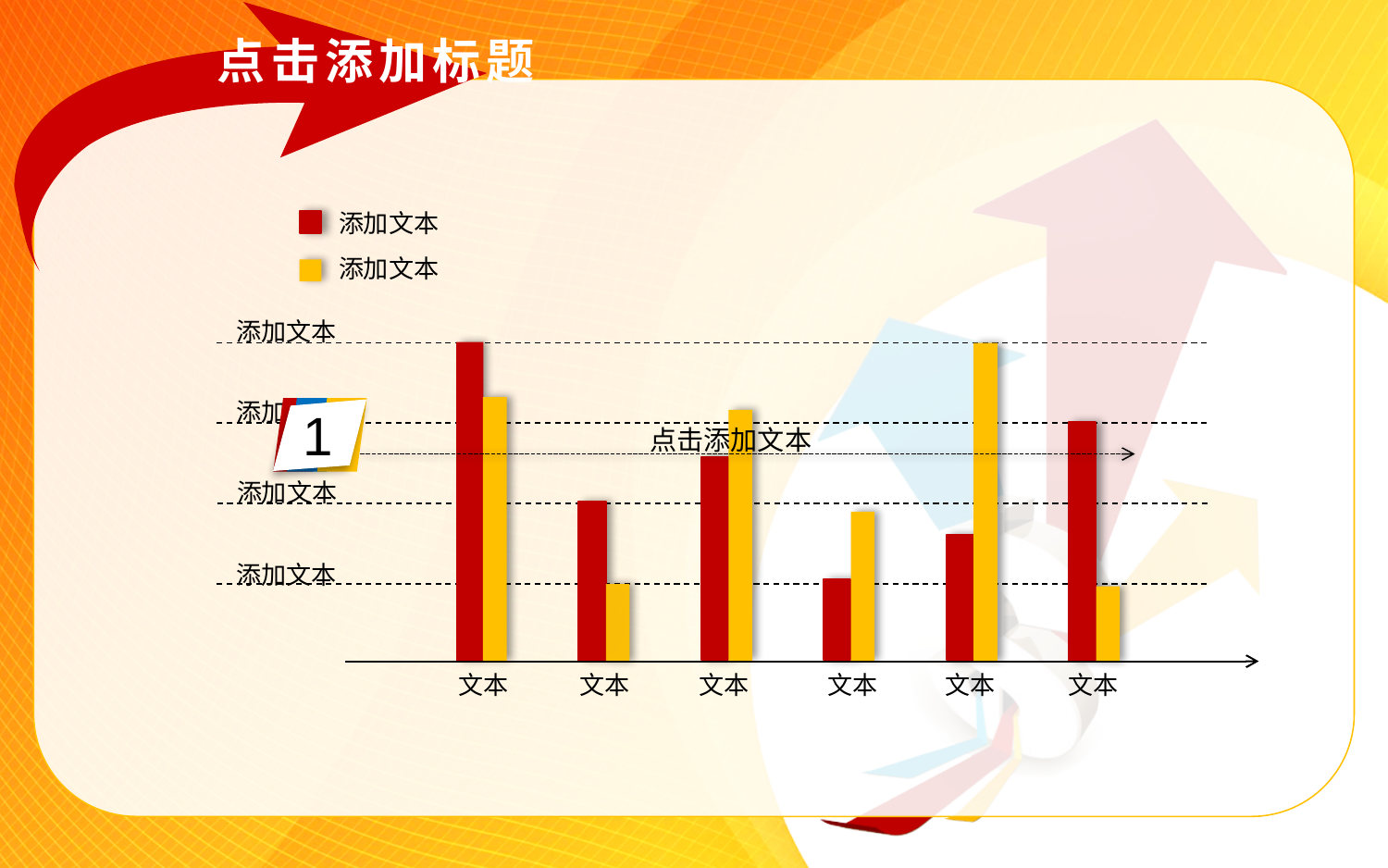

点击添加标题
添加文本

添加文本

添加文本

添加文本

添加文本

添加文本
文本
文本
文本
文本
文本
文本
1

点击添加文本